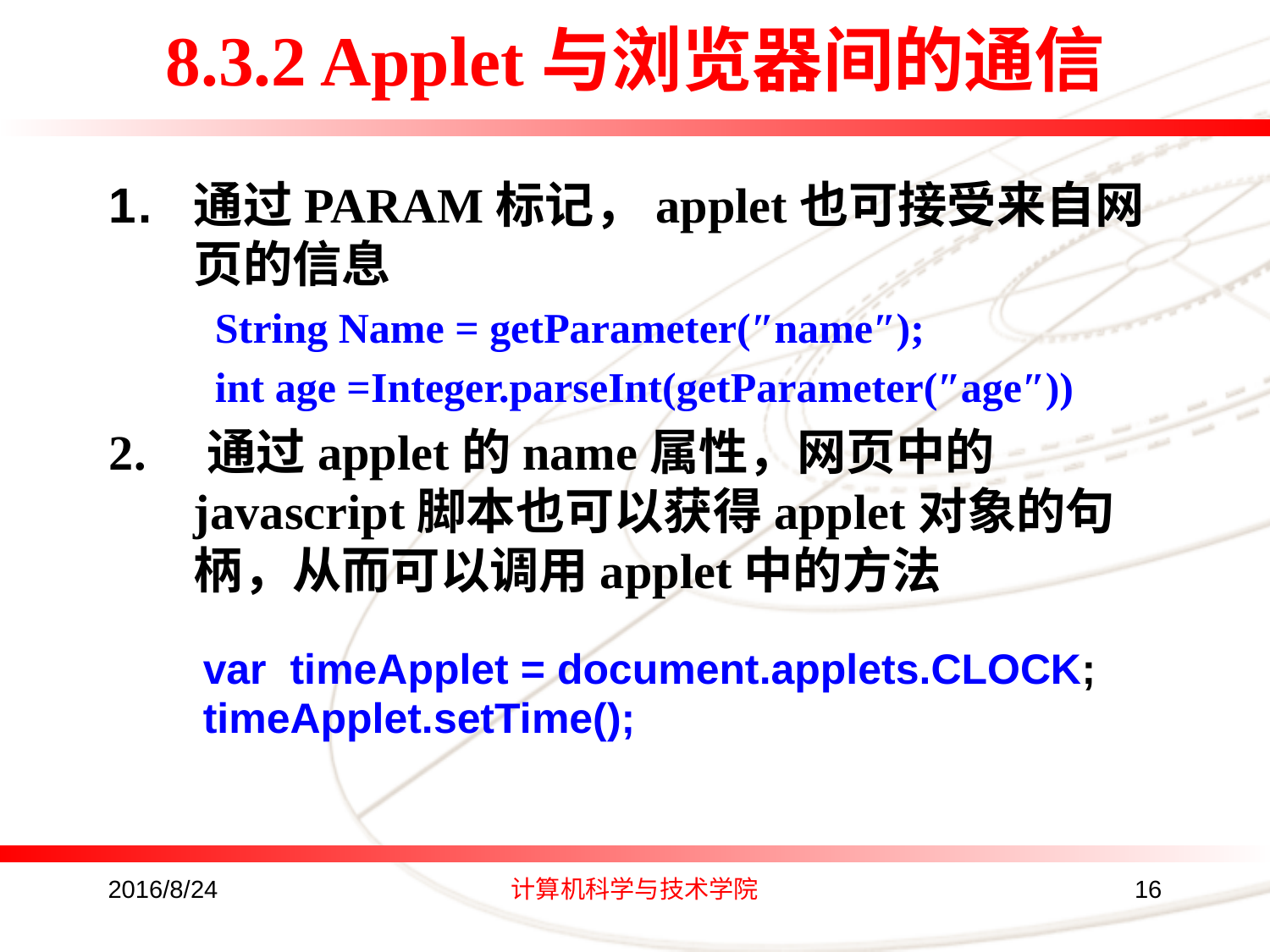

# 8.3.2 Applet与浏览器间的通信
通过PARAM标记，applet也可接受来自网页的信息
          String Name = getParameter(″name″);
          int age =Integer.parseInt(getParameter(″age″))
2.    通过applet的name属性，网页中的javascript脚本也可以获得applet对象的句柄，从而可以调用applet中的方法
var  timeApplet = document.applets.CLOCK;
timeApplet.setTime();
2016/8/24
计算机科学与技术学院
16